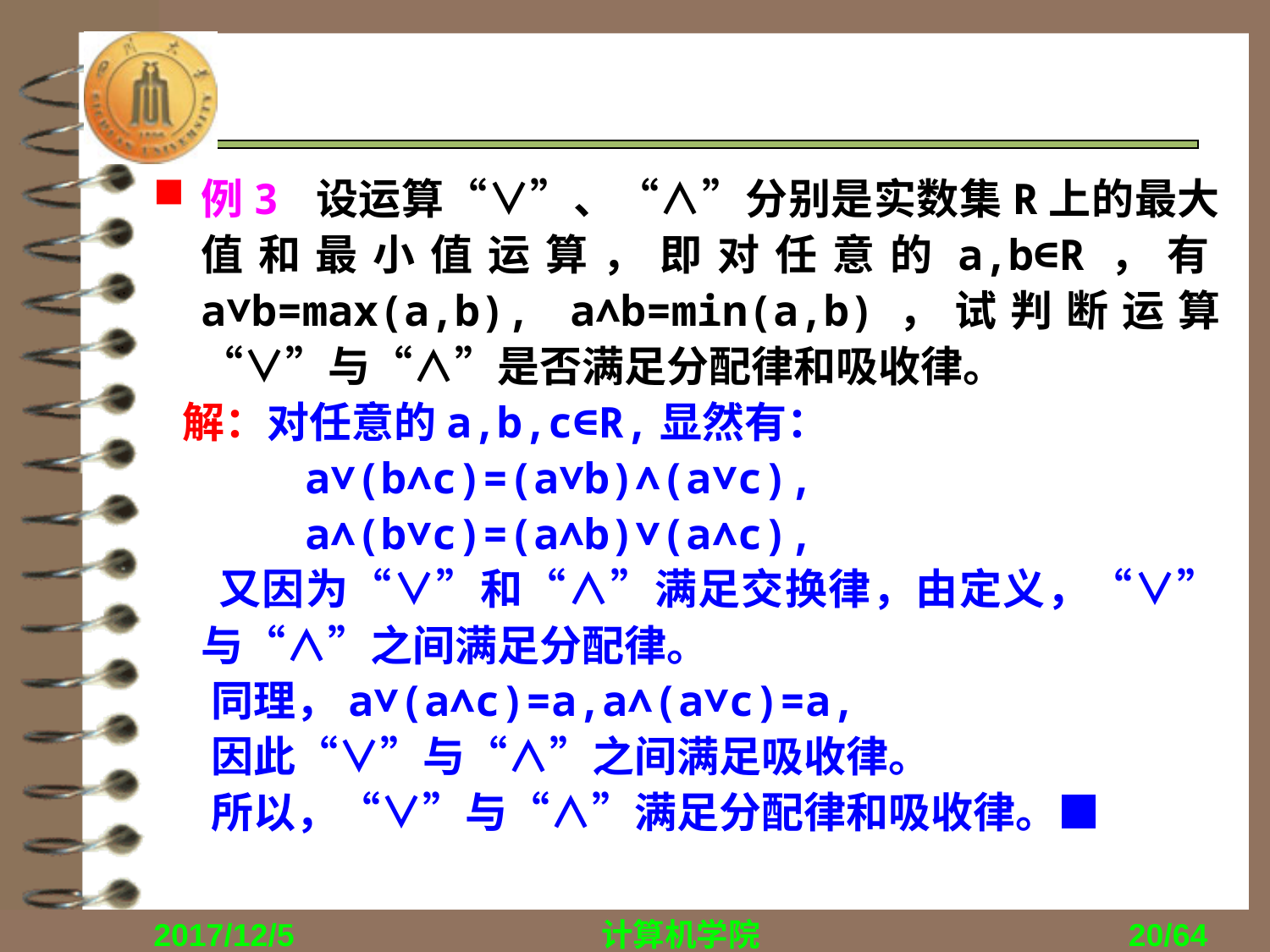

#
例3 设运算“∨”、“∧”分别是实数集R上的最大值和最小值运算，即对任意的a,b∈R，有a∨b=max(a,b), a∧b=min(a,b)，试判断运算“∨”与“∧”是否满足分配律和吸收律。
  解：对任意的a,b,c∈R,显然有：
      a∨(b∧c)=(a∨b)∧(a∨c),
      a∧(b∨c)=(a∧b)∨(a∧c),
     又因为“∨”和“∧”满足交换律，由定义，“∨”与“∧”之间满足分配律。
     同理，a∨(a∧c)=a,a∧(a∨c)=a,
     因此“∨”与“∧”之间满足吸收律。
     所以，“∨”与“∧”满足分配律和吸收律。■
2017/12/5
计算机学院
20/64